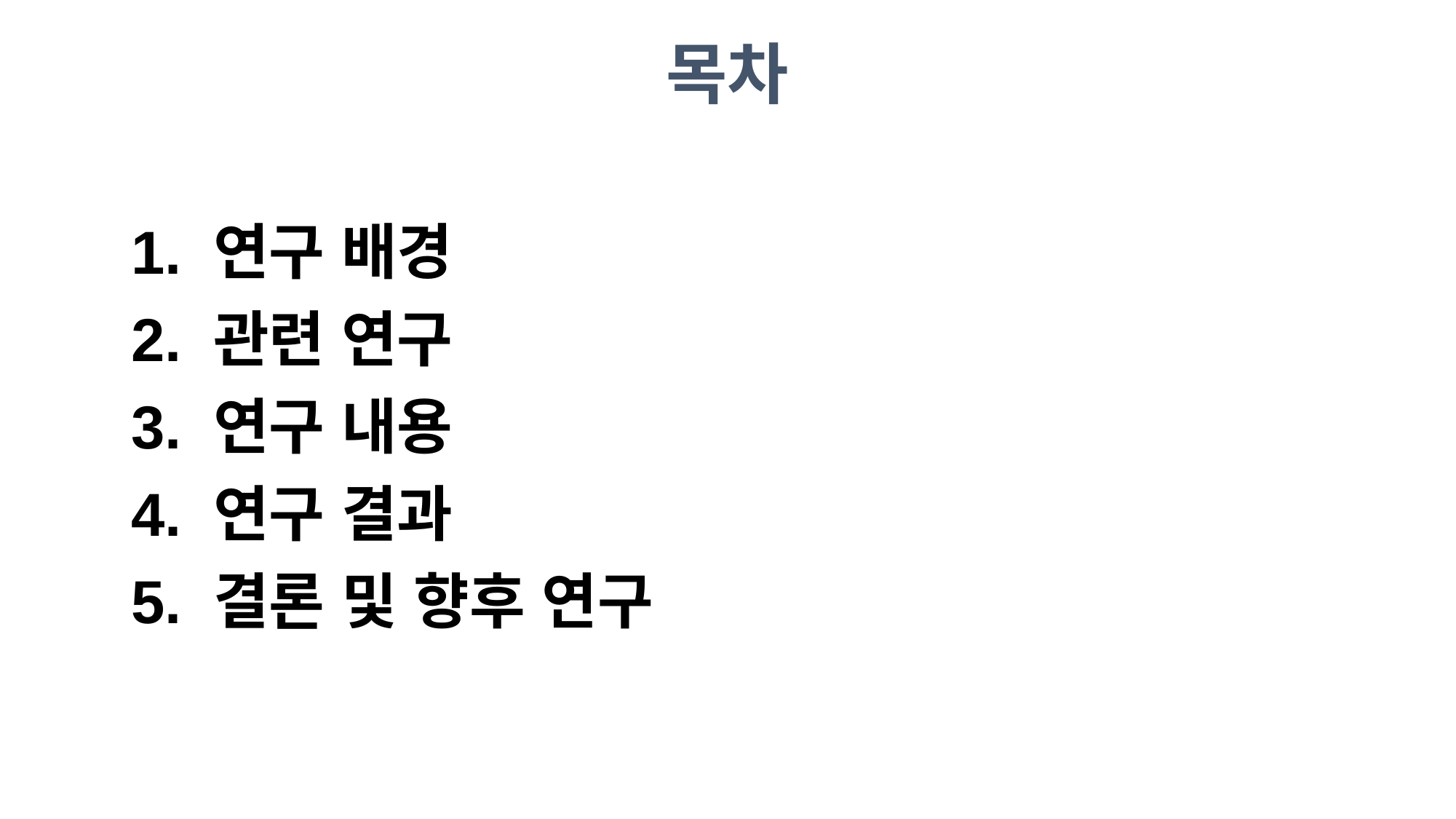

목차
1. 연구 배경
2. 관련 연구
3. 연구 내용
4. 연구 결과
5. 결론 및 향후 연구